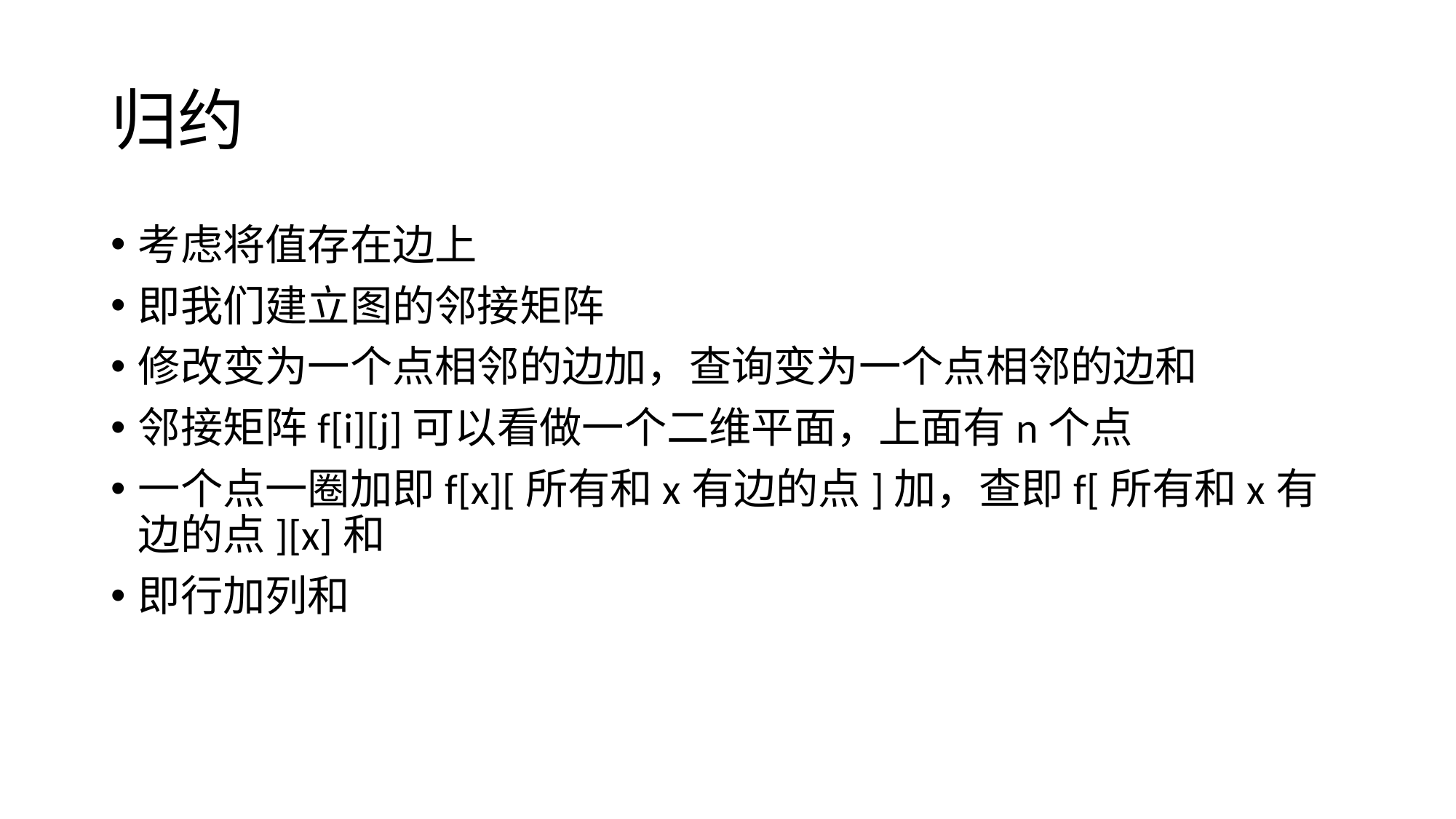

# 归约
考虑将值存在边上
即我们建立图的邻接矩阵
修改变为一个点相邻的边加，查询变为一个点相邻的边和
邻接矩阵f[i][j]可以看做一个二维平面，上面有n个点
一个点一圈加即f[x][所有和x有边的点]加，查即f[所有和x有边的点][x]和
即行加列和